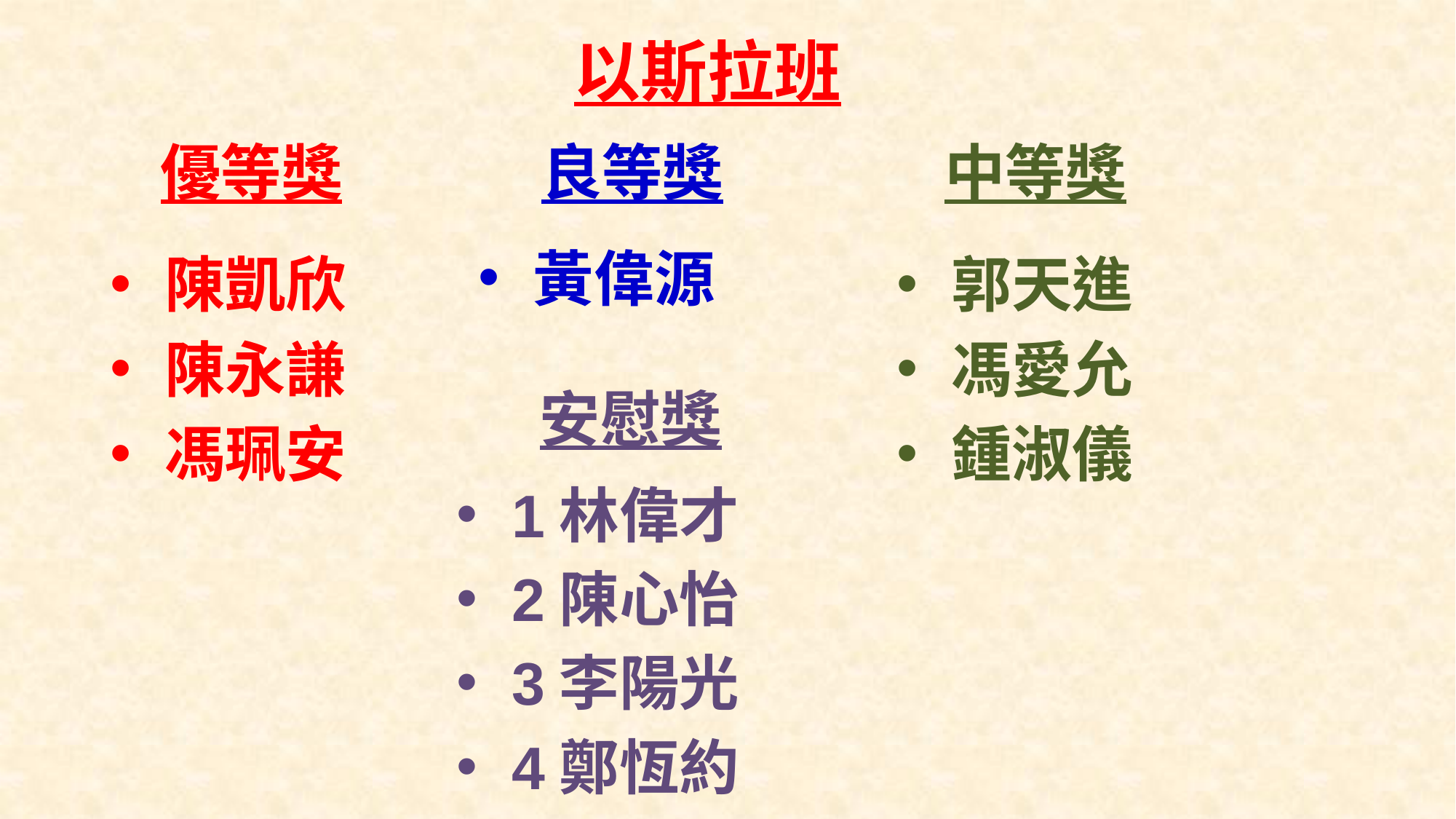

# 以斯拉班
良等獎
中等獎
優等獎
郭天進
馮愛允
鍾淑儀
黃偉源
陳凱欣
陳永謙
馮珮安
安慰獎
1林偉才
2陳心怡
3李陽光
4鄭恆約